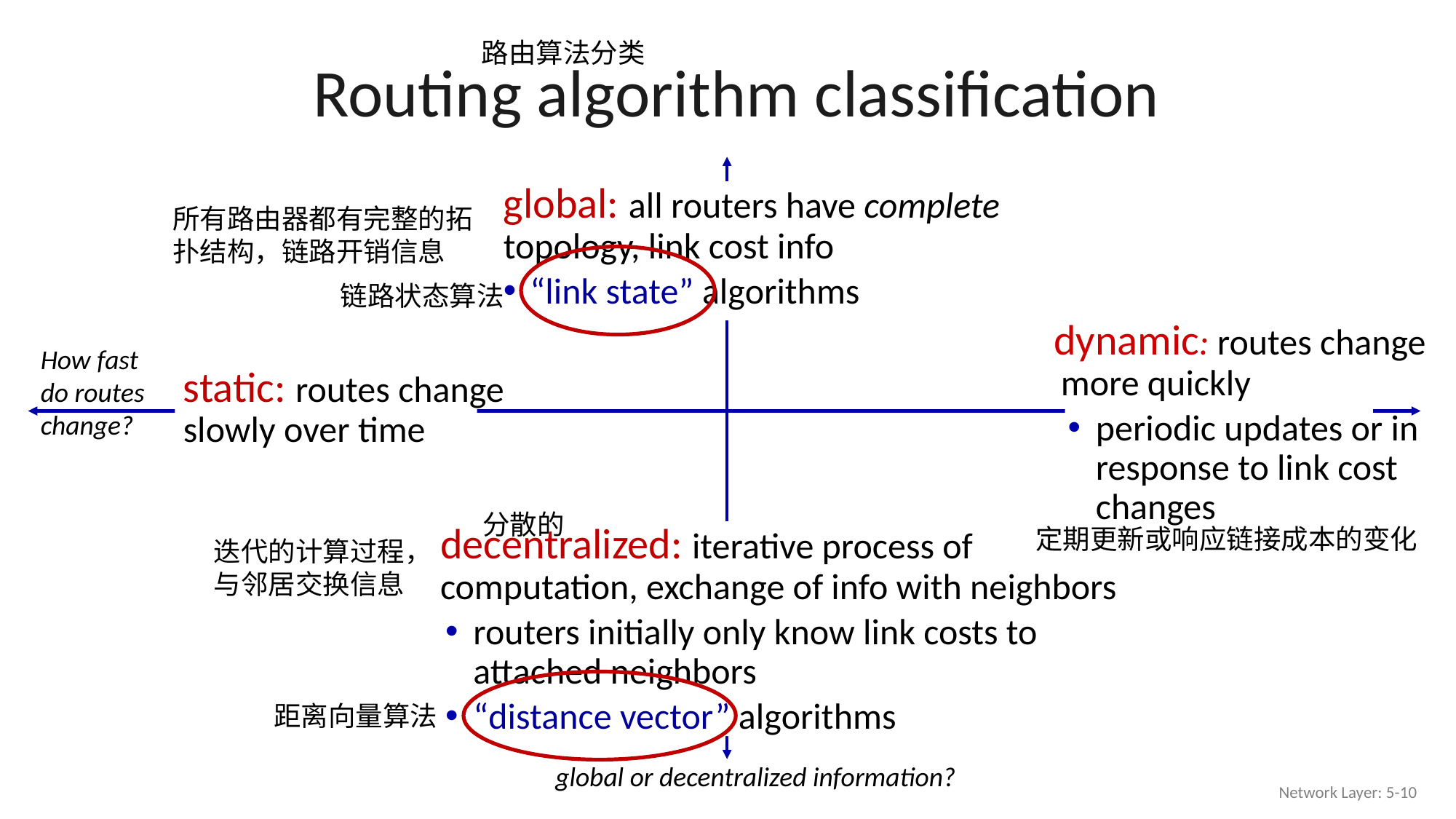

路由算法分类
# Routing algorithm classification

global: all routers have complete topology, link cost info
“link state” algorithms

所有路由器都有完整的拓扑结构，链路开销信息

链路状态算法
dynamic: routes change more quickly
periodic updates or in response to link cost changes

How fast do routes change?
static: routes change slowly over time

分散的
decentralized: iterative process of computation, exchange of info with neighbors
routers initially only know link costs to attached neighbors
“distance vector” algorithms

定期更新或响应链接成本的变化
迭代的计算过程，与邻居交换信息

距离向量算法
global or decentralized information?
Network Layer: 5-10